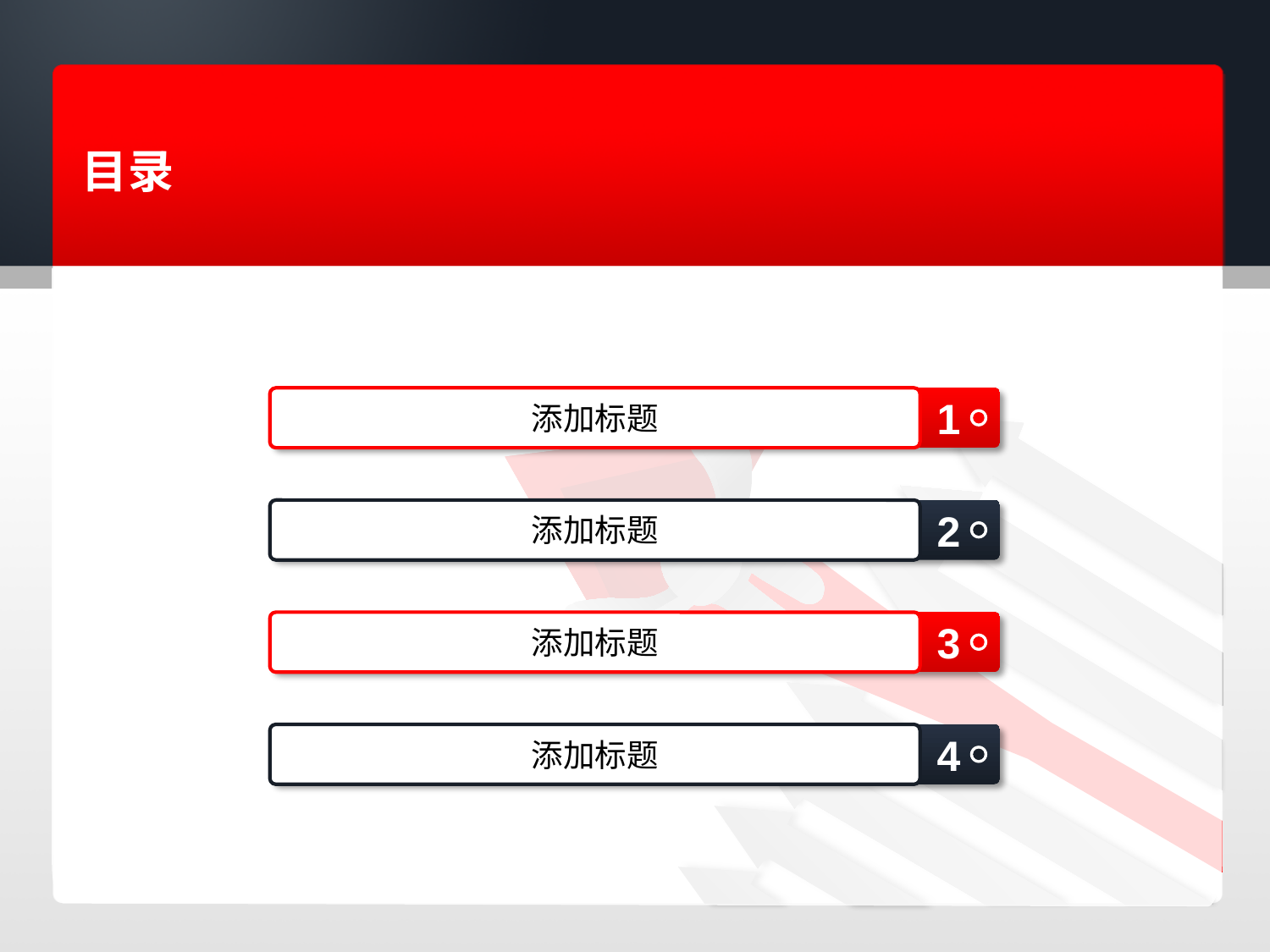

目录
1

添加标题

2

添加标题

3

添加标题

4

添加标题